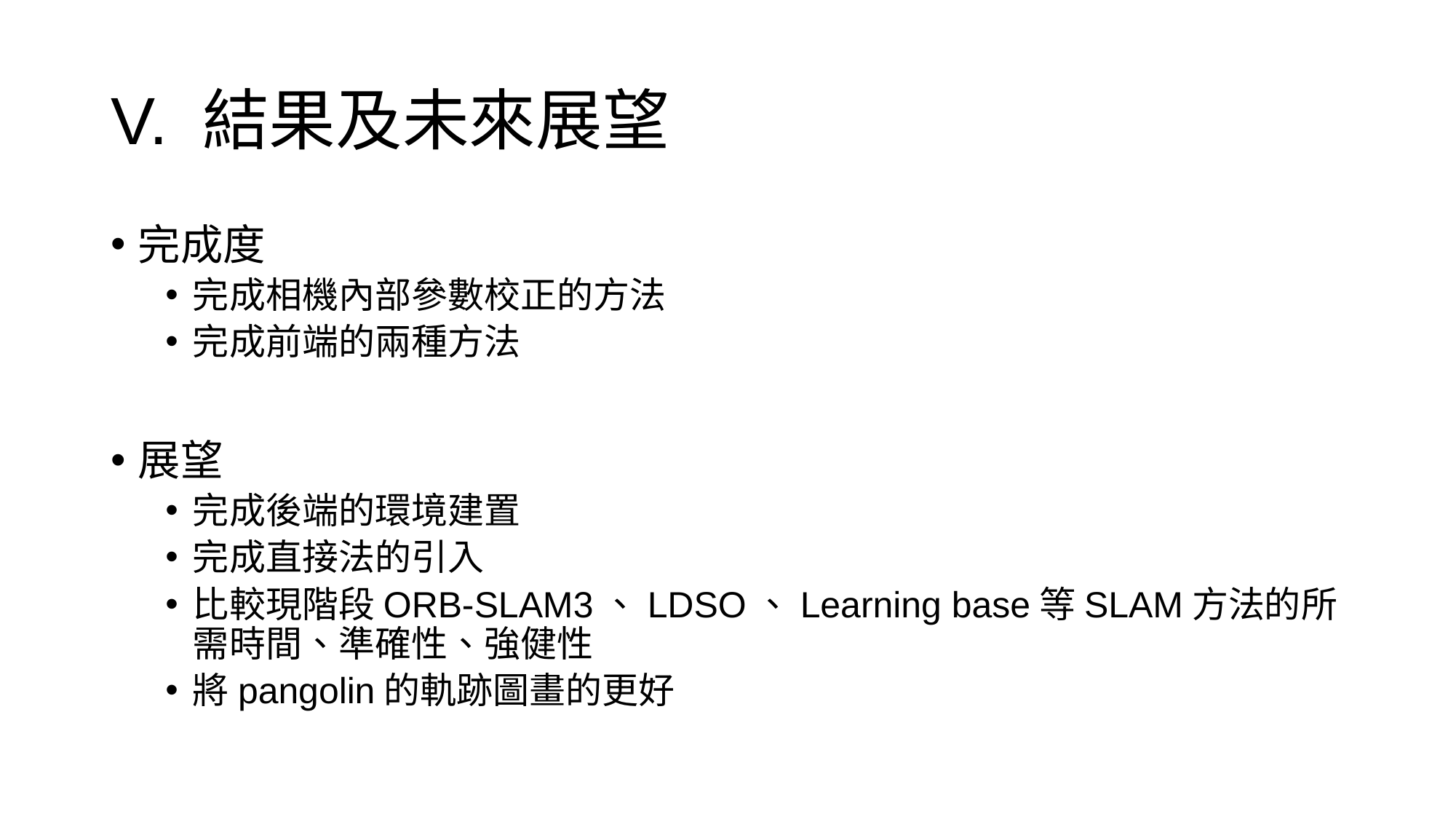

# V. 結果及未來展望
完成度
完成相機內部參數校正的方法
完成前端的兩種方法

展望
完成後端的環境建置
完成直接法的引入
比較現階段ORB-SLAM3、LDSO、Learning base等SLAM方法的所需時間、準確性、強健性
將pangolin的軌跡圖畫的更好